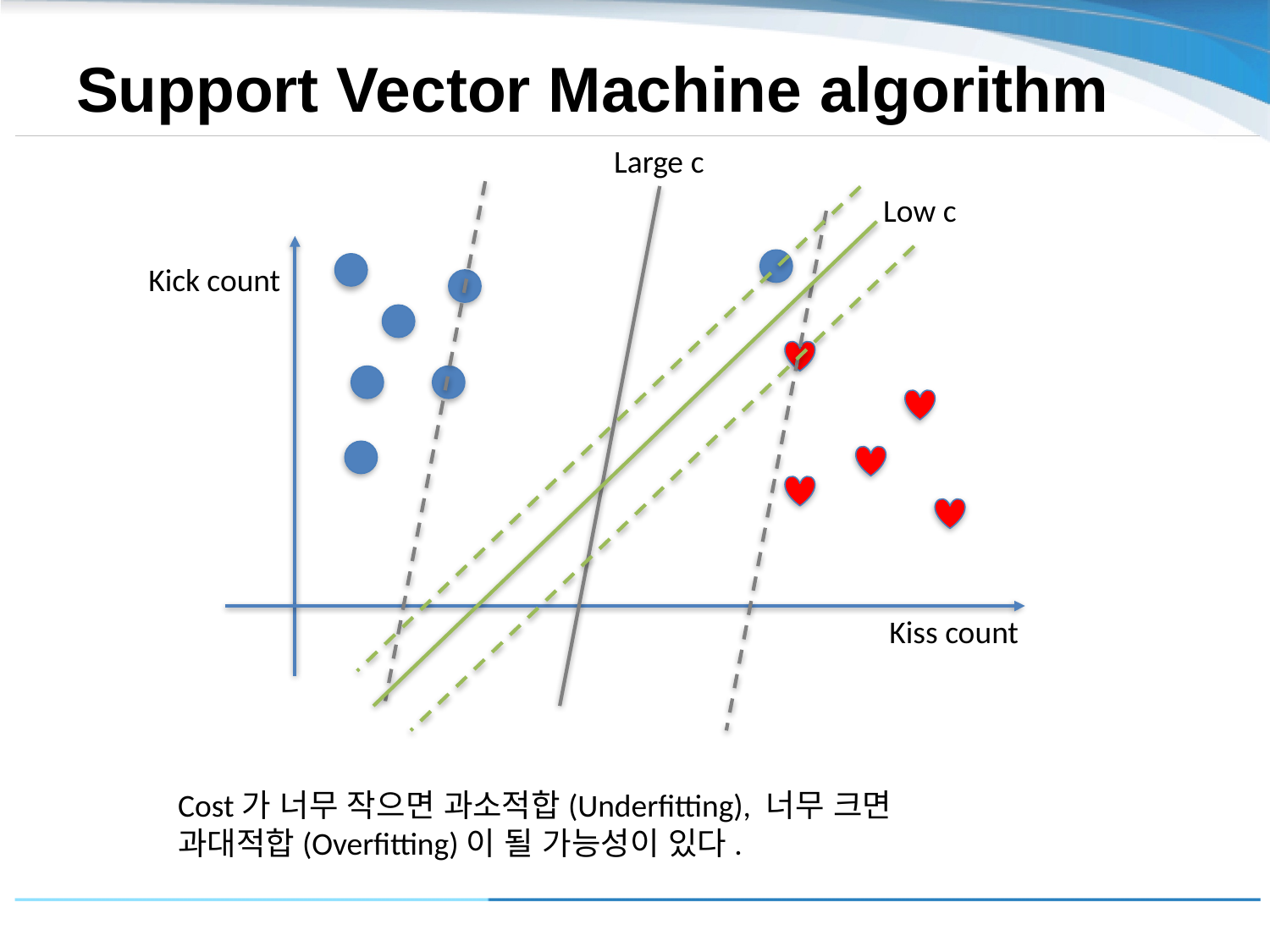

# Support Vector Machine algorithm
Large c
Low c

Kick count

Kiss count
Cost가 너무 작으면 과소적합(Underfitting), 너무 크면 과대적합(Overfitting)이 될 가능성이 있다.